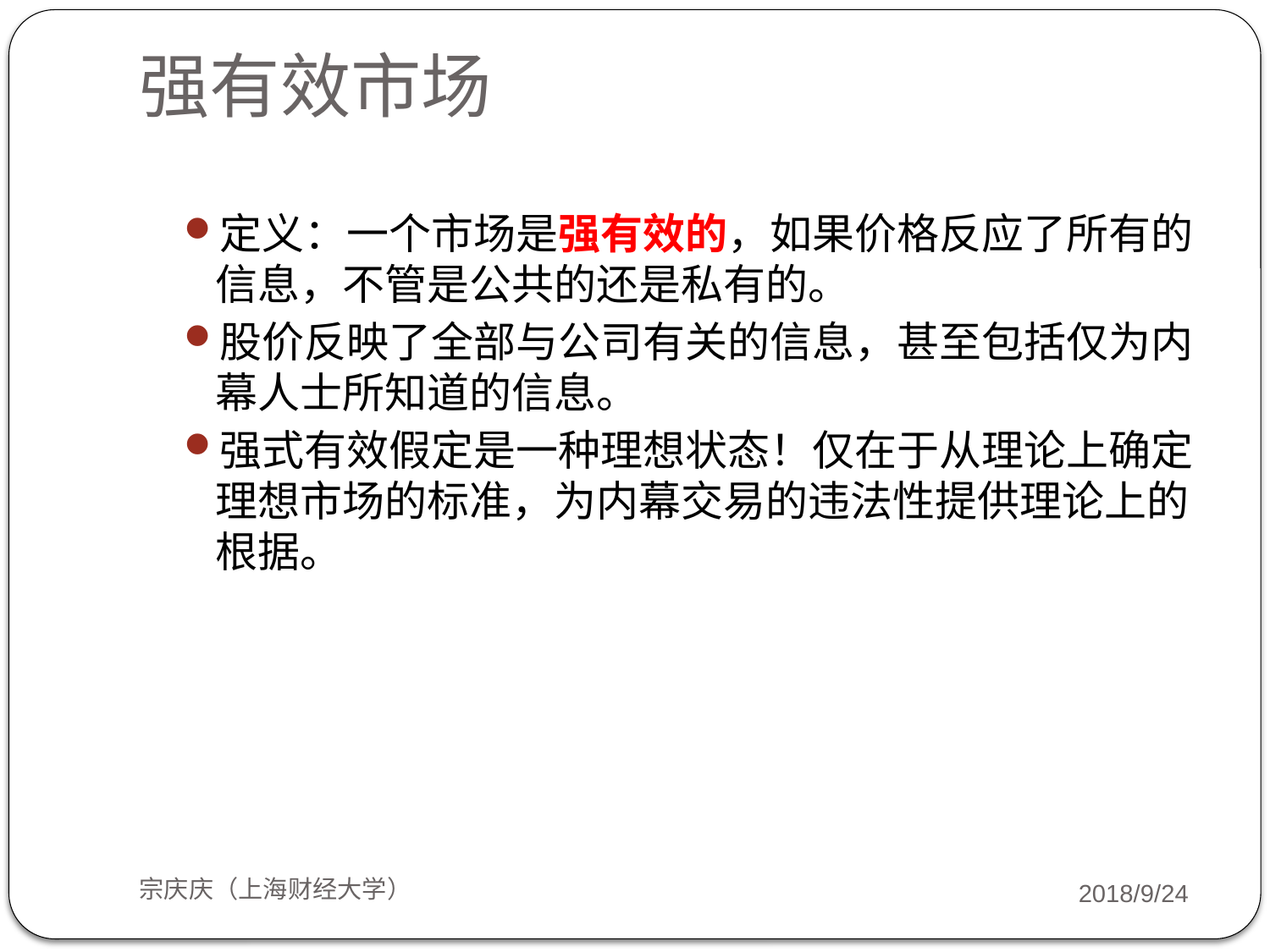

# 强有效市场
定义：一个市场是强有效的，如果价格反应了所有的信息，不管是公共的还是私有的。
股价反映了全部与公司有关的信息，甚至包括仅为内幕人士所知道的信息。
强式有效假定是一种理想状态！仅在于从理论上确定理想市场的标准，为内幕交易的违法性提供理论上的根据。

宗庆庆（上海财经大学）
2018/9/24